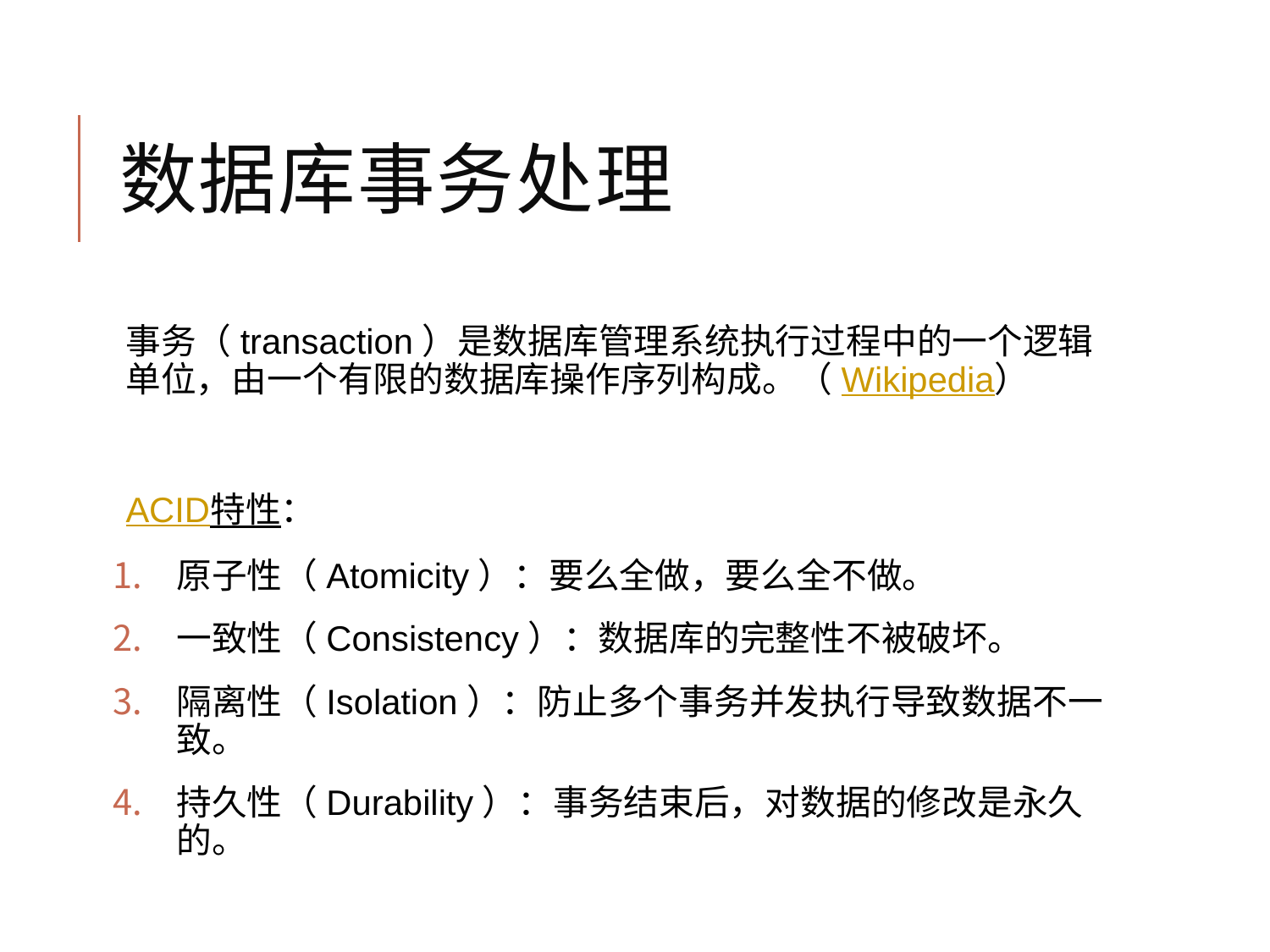

# 数据库事务处理
事务（transaction）是数据库管理系统执行过程中的一个逻辑单位，由一个有限的数据库操作序列构成。（Wikipedia）

ACID特性：
原子性（Atomicity）：要么全做，要么全不做。
一致性（Consistency）：数据库的完整性不被破坏。
隔离性（Isolation）：防止多个事务并发执行导致数据不一致。
持久性（Durability）：事务结束后，对数据的修改是永久的。